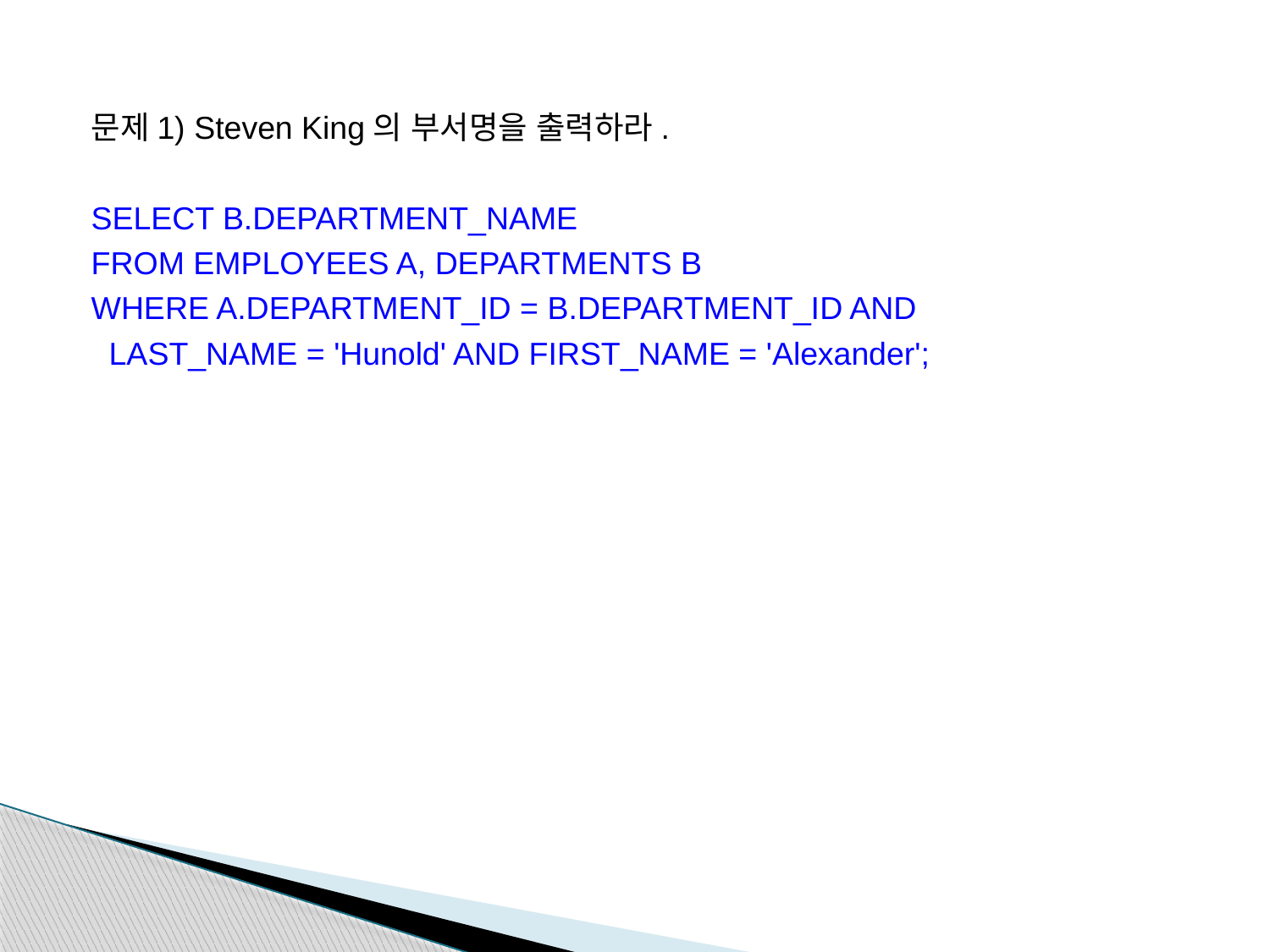

문제1) Steven King의 부서명을 출력하라.

SELECT B.DEPARTMENT_NAME
FROM EMPLOYEES A, DEPARTMENTS B
WHERE A.DEPARTMENT_ID = B.DEPARTMENT_ID AND
  LAST_NAME = 'Hunold' AND FIRST_NAME = 'Alexander';